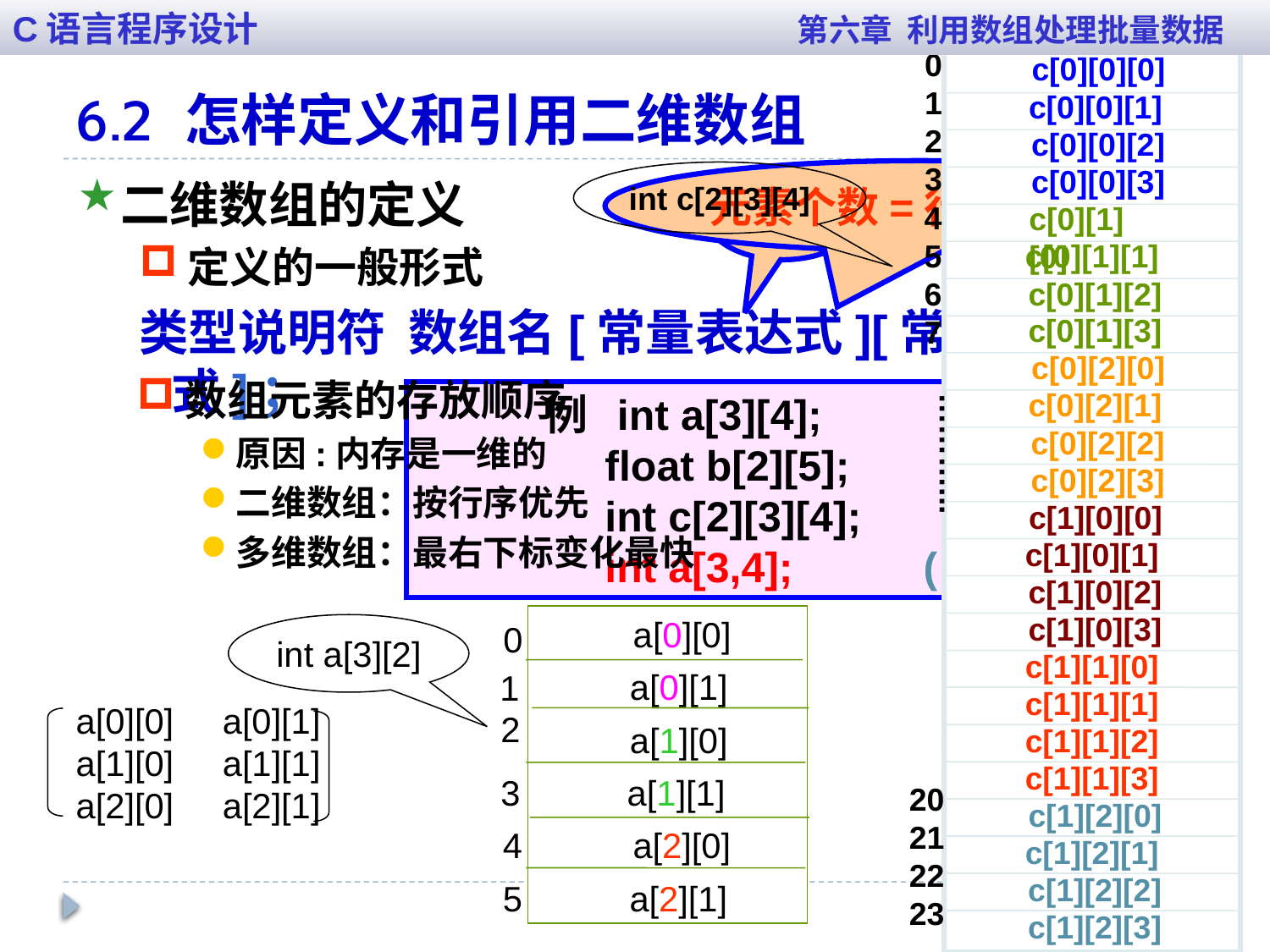

C语言程序设计                                                                   第六章  利用数组处理批量数据
# 6.2 怎样定义和引用二维数组
0
1
2
3
4
5
6
7
………...
20
21
22
23
c[0][0][0]
c[0][0][1]
c[0][0][2]
c[0][0][3]
c[0][1][0]
c[0][1][1]
c[0][1][2]
c[0][1][3]
c[0][2][0]
c[0][2][1]
c[0][2][2]
c[0][2][3]
c[1][0][0]
c[1][0][1]
c[1][0][2]
c[1][0][3]
c[1][1][0]
c[1][1][1]
c[1][1][2]
c[1][1][3]
c[1][2][0]
c[1][2][1]
c[1][2][2]
c[1][2][3]

int c[2][3][4]

元素个数=行数*列数
二维数组的定义
定义的一般形式
类型说明符  数组名[常量表达式][常量表达式]；
行数
列数
数组元素的存放顺序
原因:内存是一维的
二维数组：按行序优先
多维数组：最右下标变化最快
例  int a[3][4];
     float b[2][5];
     int c[2][3][4];
     int a[3,4];           (×)

a[0][0]
0
1
2
3
4
5
int a[3][2]
a[0][1]

a[1][0]

a[1][1]

a[2][0]

a[2][1]
a[0][0]     a[0][1]
a[1][0]     a[1][1]
a[2][0]     a[2][1]